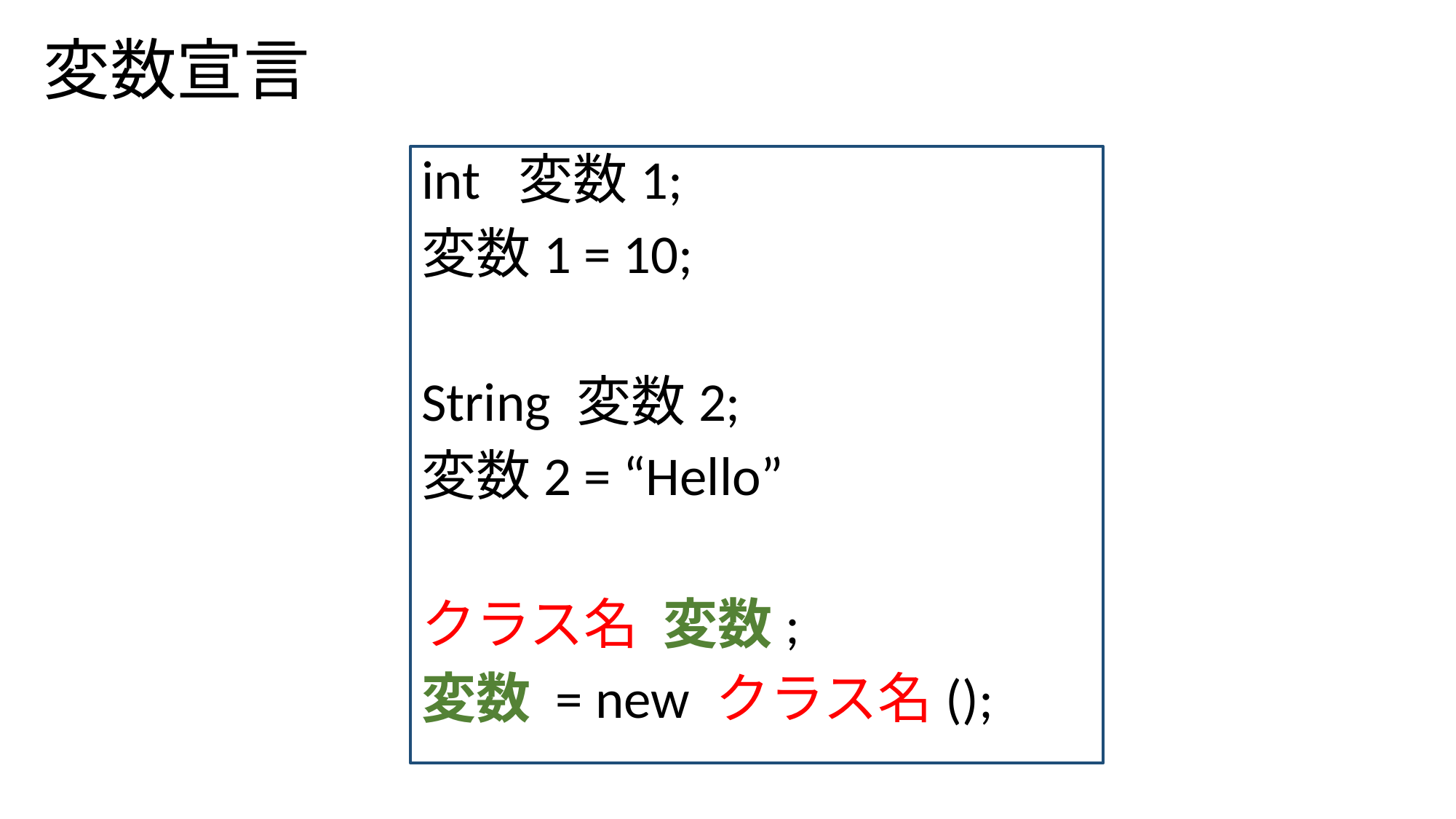

# 変数宣言
int  変数1;
変数1 = 10;

String 変数2;
変数2 = “Hello”

クラス名  変数;
変数 = new クラス名();